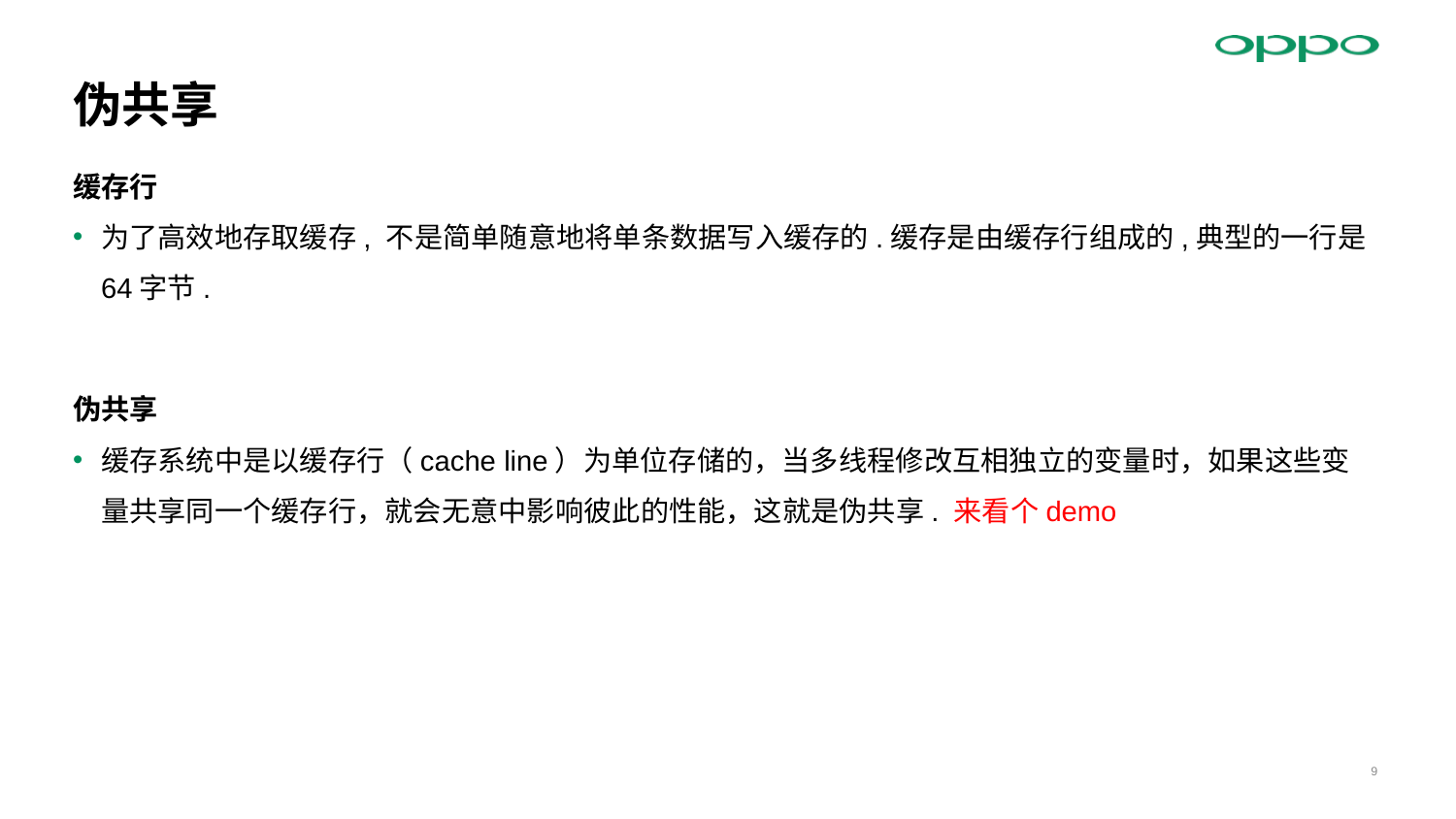

# 伪共享
缓存行
为了高效地存取缓存, 不是简单随意地将单条数据写入缓存的.缓存是由缓存行组成的,典型的一行是64字节.

伪共享
缓存系统中是以缓存行（cache line）为单位存储的，当多线程修改互相独立的变量时，如果这些变量共享同一个缓存行，就会无意中影响彼此的性能，这就是伪共享. 来看个demo